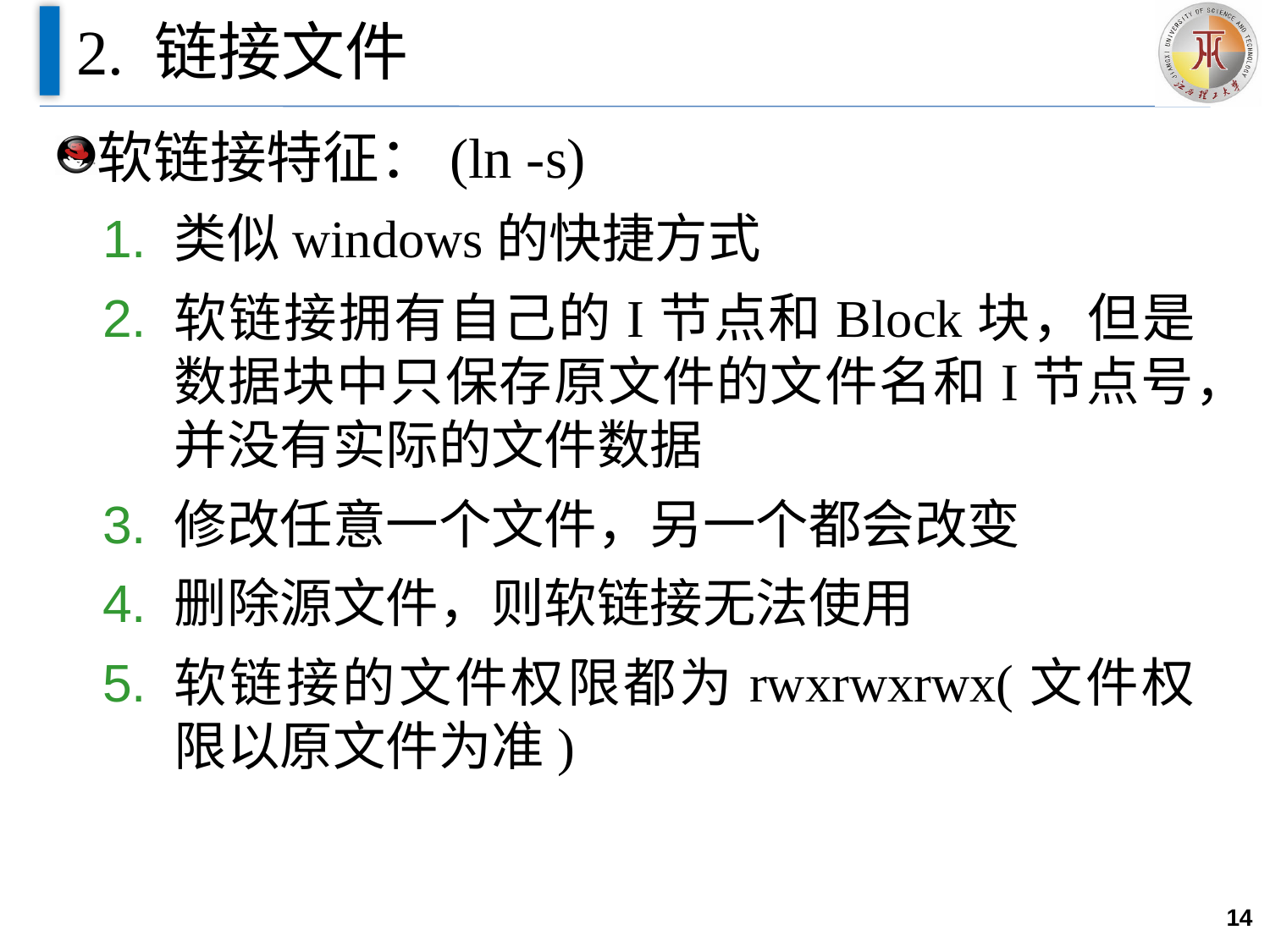

# 2. 链接文件
软链接特征：(ln -s)
类似windows的快捷方式
软链接拥有自己的I节点和Block块，但是数据块中只保存原文件的文件名和I节点号，并没有实际的文件数据
修改任意一个文件，另一个都会改变
删除源文件，则软链接无法使用
软链接的文件权限都为rwxrwxrwx(文件权限以原文件为准)

14